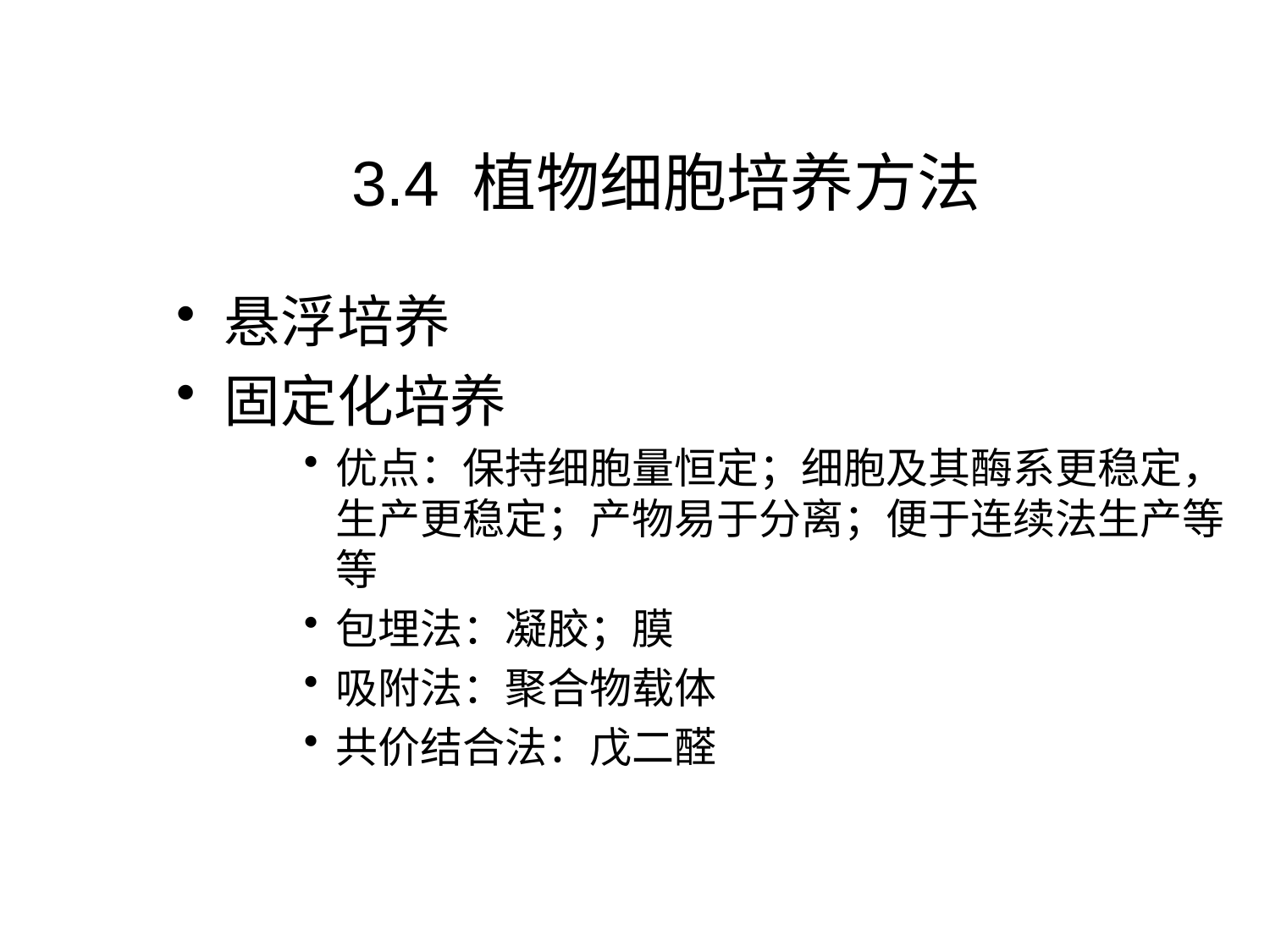

3.4 植物细胞培养方法
悬浮培养
固定化培养
优点：保持细胞量恒定；细胞及其酶系更稳定，生产更稳定；产物易于分离；便于连续法生产等等
包埋法：凝胶；膜
吸附法：聚合物载体
共价结合法：戊二醛